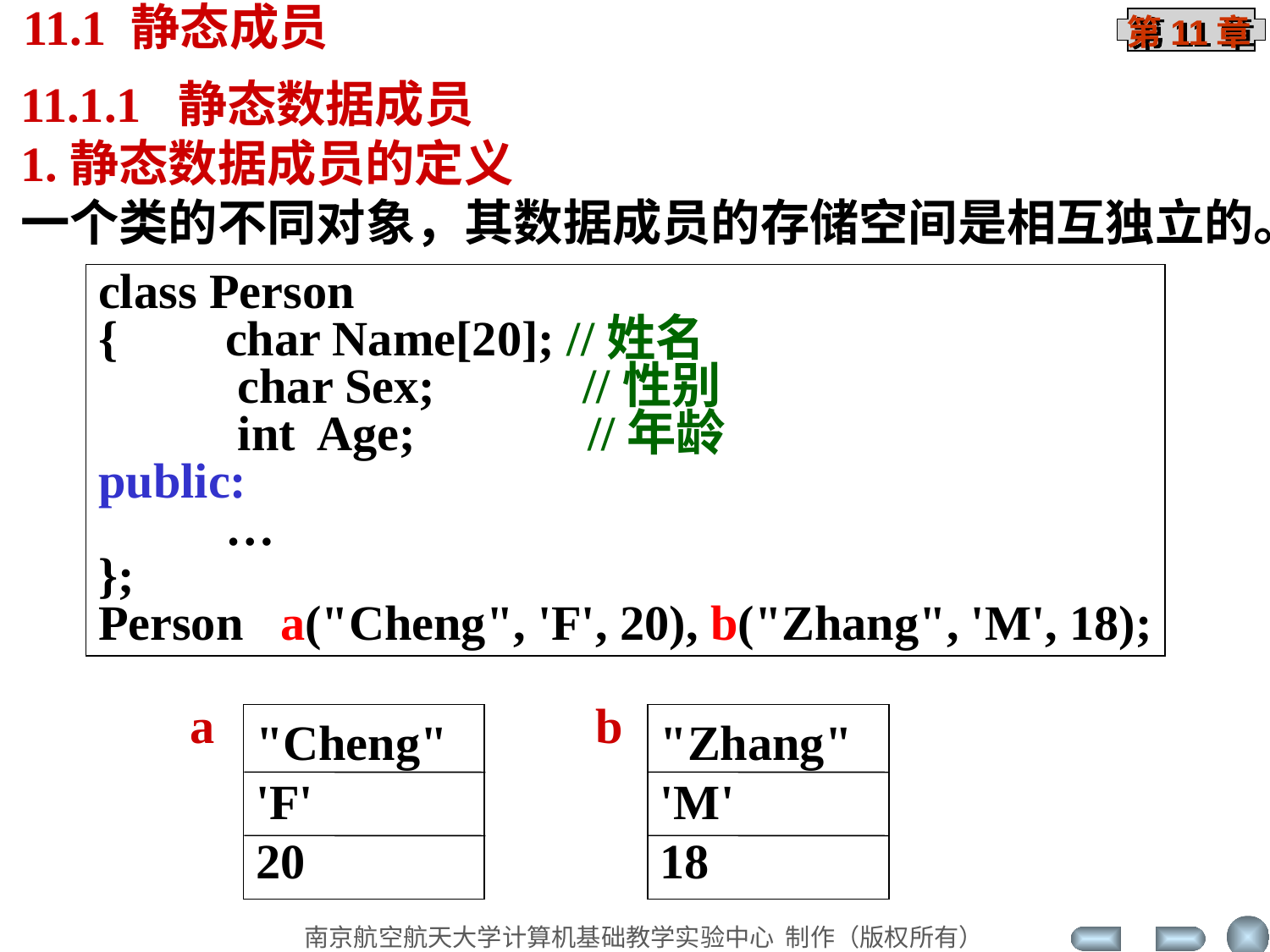

11.1 静态成员
11.1.1  静态数据成员
1.静态数据成员的定义
一个类的不同对象，其数据成员的存储空间是相互独立的。
class Person
{	char Name[20]; //姓名
 	 char Sex;            //性别
	 int  Age;              //年龄
public:
	…
};
Person   a("Cheng", 'F', 20), b("Zhang", 'M', 18);
     a                               b
"Cheng"
'F'
20
"Zhang"
'M'
18